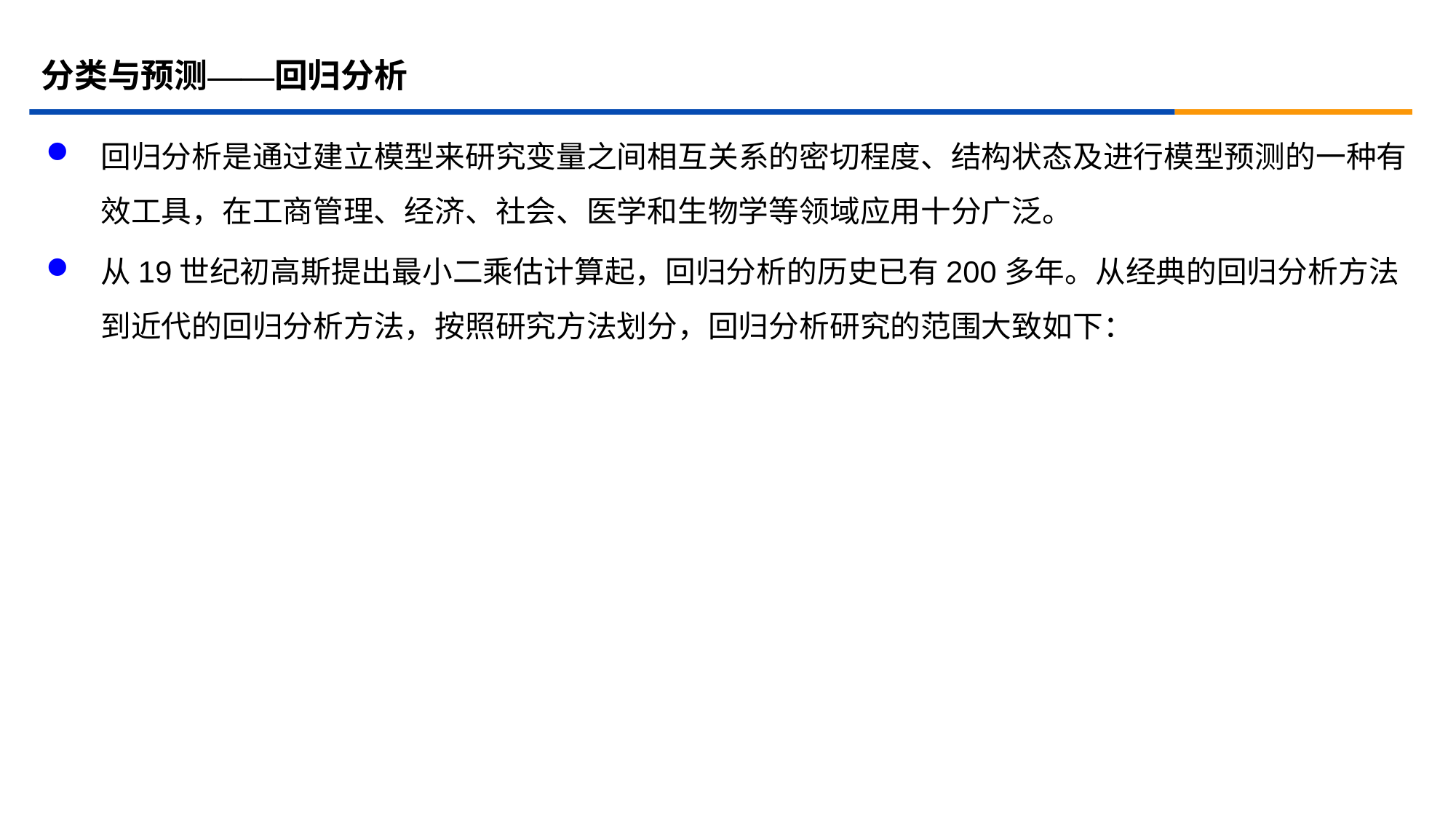

# 分类与预测——回归分析
回归分析是通过建立模型来研究变量之间相互关系的密切程度、结构状态及进行模型预测的一种有效工具，在工商管理、经济、社会、医学和生物学等领域应用十分广泛。
从19世纪初高斯提出最小二乘估计算起，回归分析的历史已有200多年。从经典的回归分析方法到近代的回归分析方法，按照研究方法划分，回归分析研究的范围大致如下：